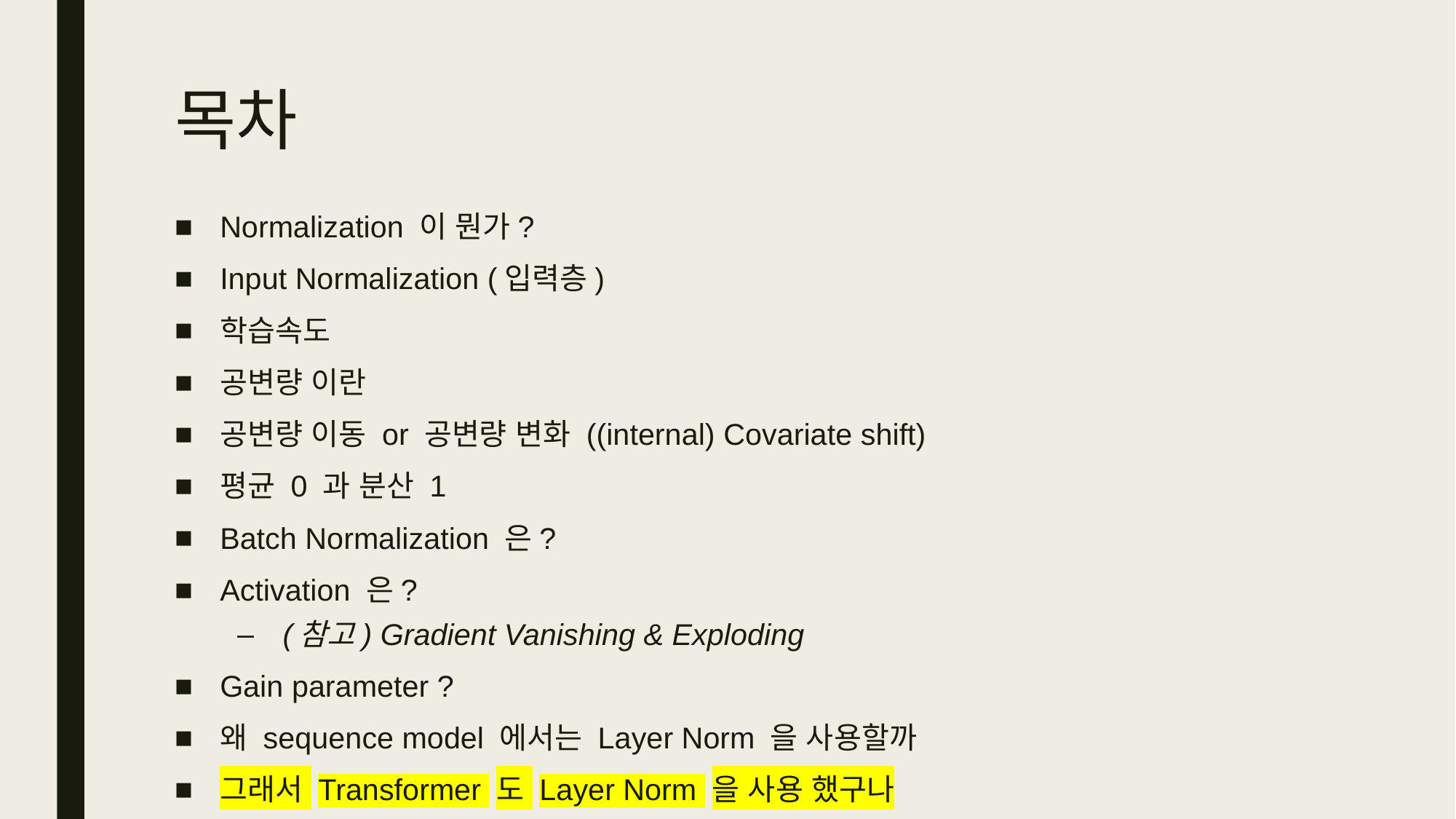

# 목차
Normalization 이 뭔가?
Input Normalization (입력층)
학습속도
공변량 이란
공변량 이동 or 공변량 변화 ((internal) Covariate shift)
평균 0 과 분산 1
Batch Normalization 은?
Activation 은?
(참고) Gradient Vanishing & Exploding
Gain parameter ?
왜 sequence model 에서는 Layer Norm 을 사용할까
그래서 Transformer 도 Layer Norm 을 사용 했구나